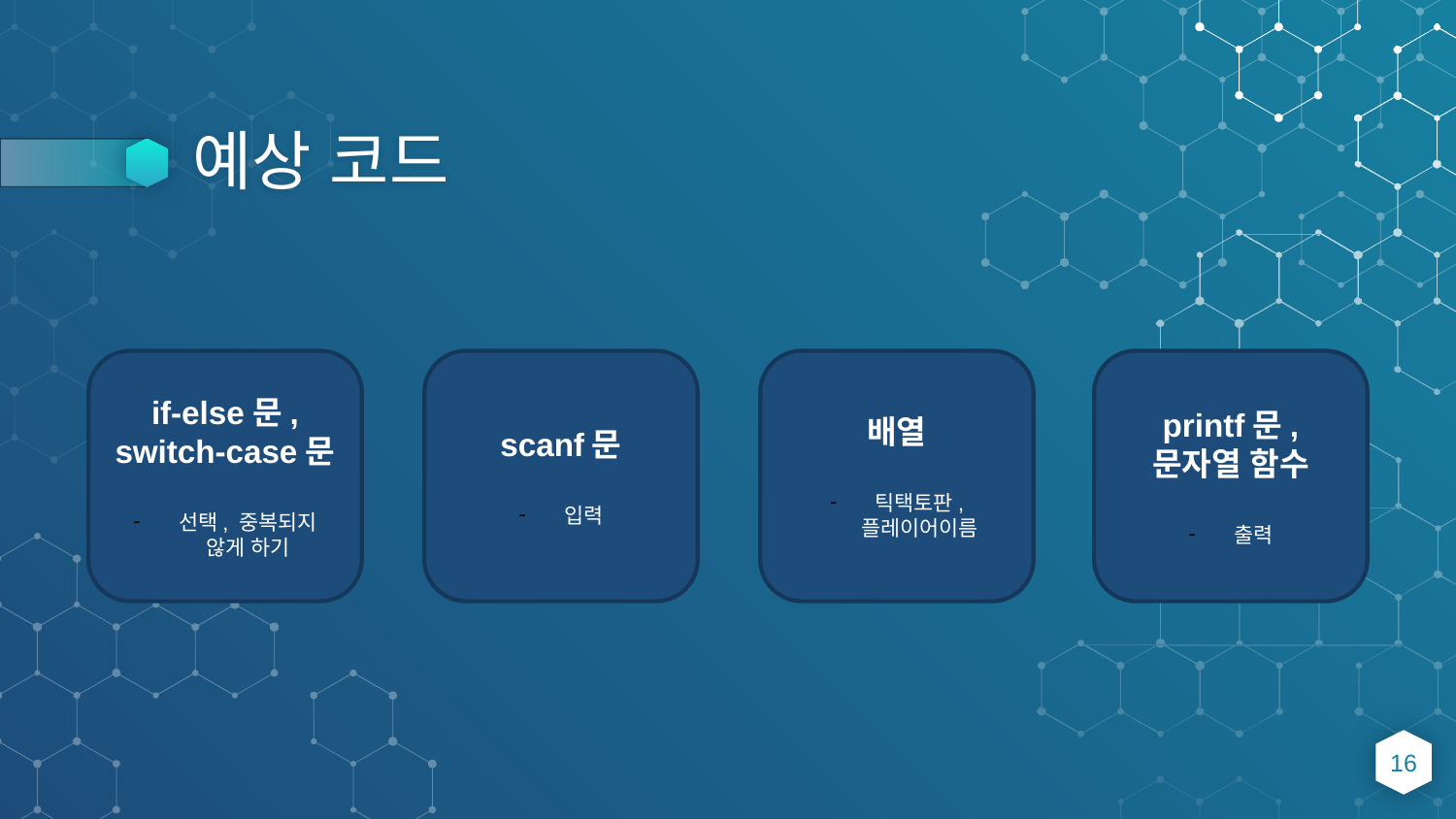

# 예상 코드
scanf문

입력
배열

틱택토판, 플레이어이름
printf문, 문자열 함수

출력
if-else문, switch-case문

선택, 중복되지 않게 하기
16